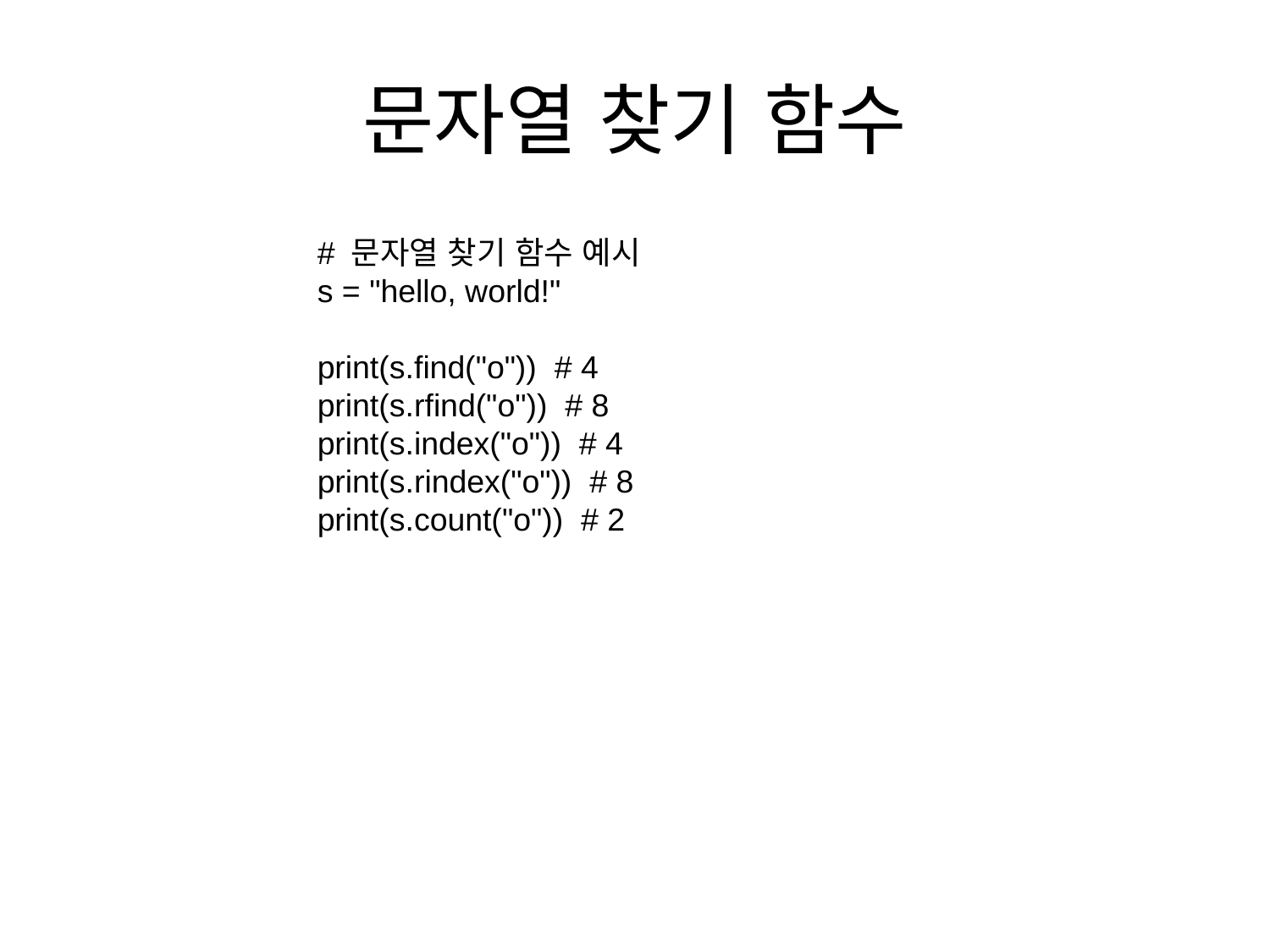

# 문자열 찾기 함수
# 문자열 찾기 함수 예시
s = "hello, world!"

print(s.find("o"))  # 4
print(s.rfind("o"))  # 8
print(s.index("o"))  # 4
print(s.rindex("o"))  # 8
print(s.count("o"))  # 2